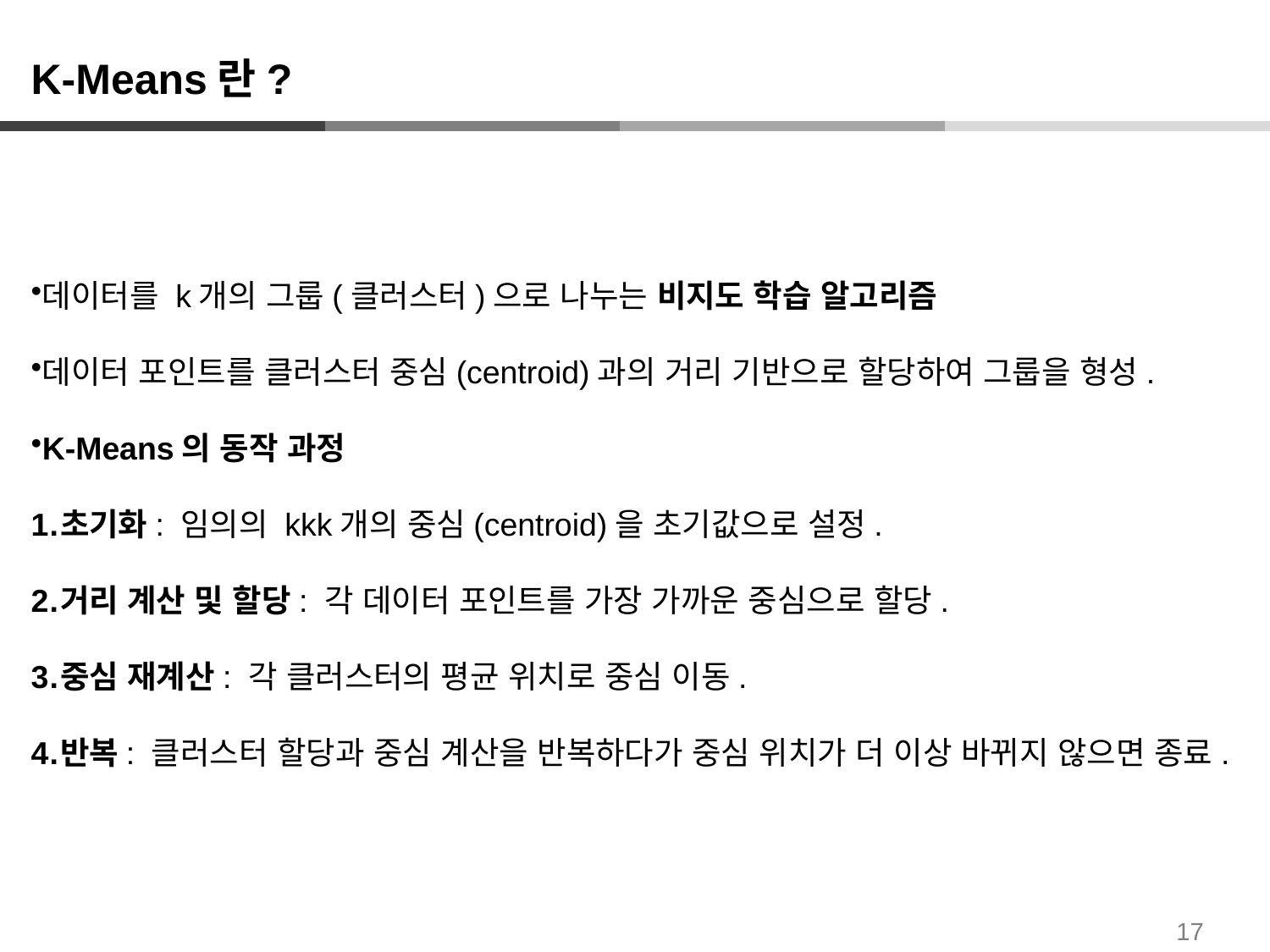

# K-Means란?
데이터를 k개의 그룹(클러스터)으로 나누는 비지도 학습 알고리즘
데이터 포인트를 클러스터 중심(centroid)과의 거리 기반으로 할당하여 그룹을 형성.
K-Means의 동작 과정
초기화: 임의의 kkk개의 중심(centroid)을 초기값으로 설정.
거리 계산 및 할당: 각 데이터 포인트를 가장 가까운 중심으로 할당.
중심 재계산: 각 클러스터의 평균 위치로 중심 이동.
반복: 클러스터 할당과 중심 계산을 반복하다가 중심 위치가 더 이상 바뀌지 않으면 종료.